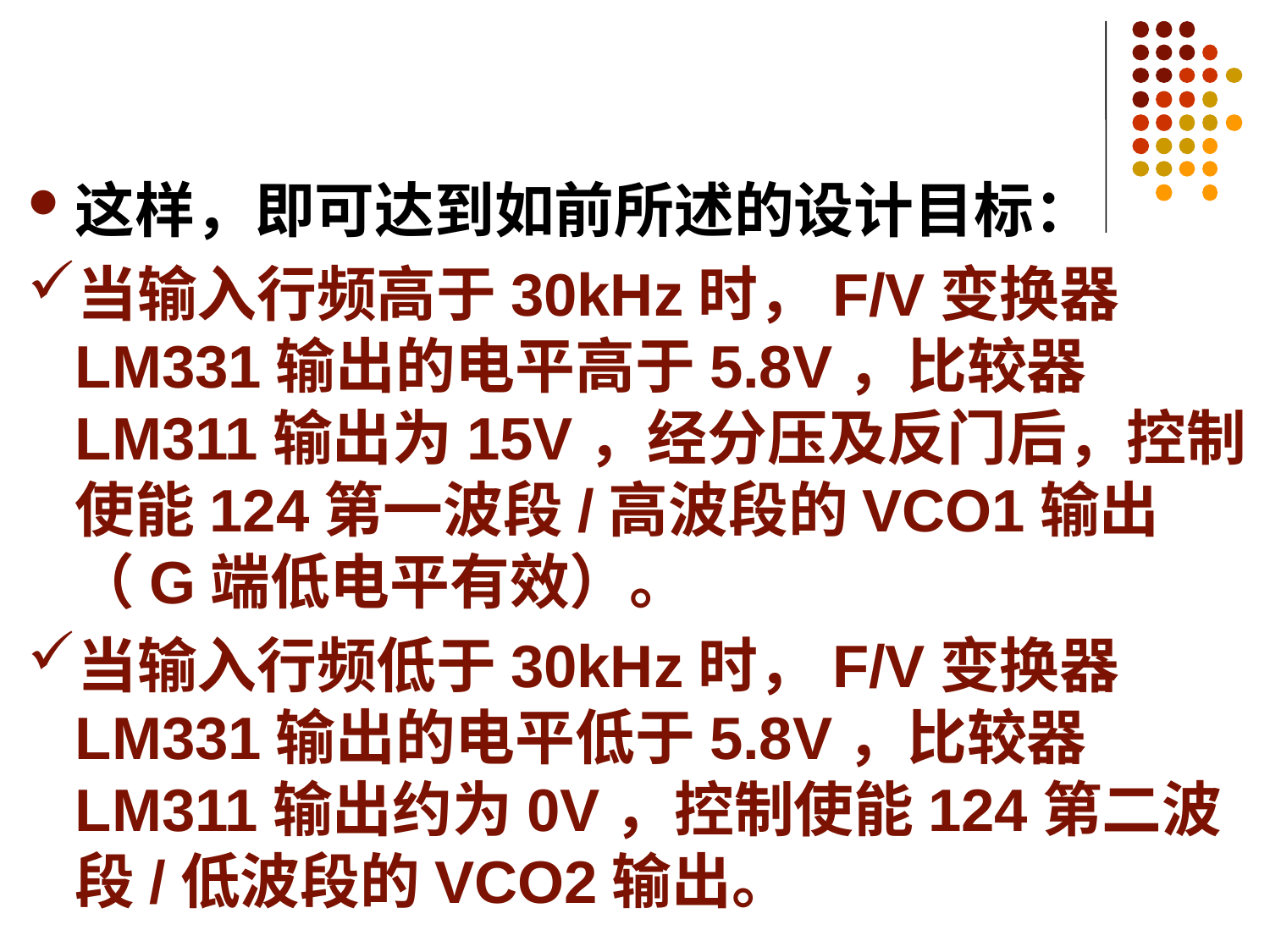

这样，即可达到如前所述的设计目标：
当输入行频高于30kHz时，F/V变换器LM331输出的电平高于5.8V，比较器LM311输出为15V，经分压及反门后，控制使能124第一波段/高波段的VCO1输出（G端低电平有效）。
当输入行频低于30kHz时，F/V变换器LM331输出的电平低于5.8V，比较器LM311输出约为0V，控制使能124第二波段/低波段的VCO2输出。